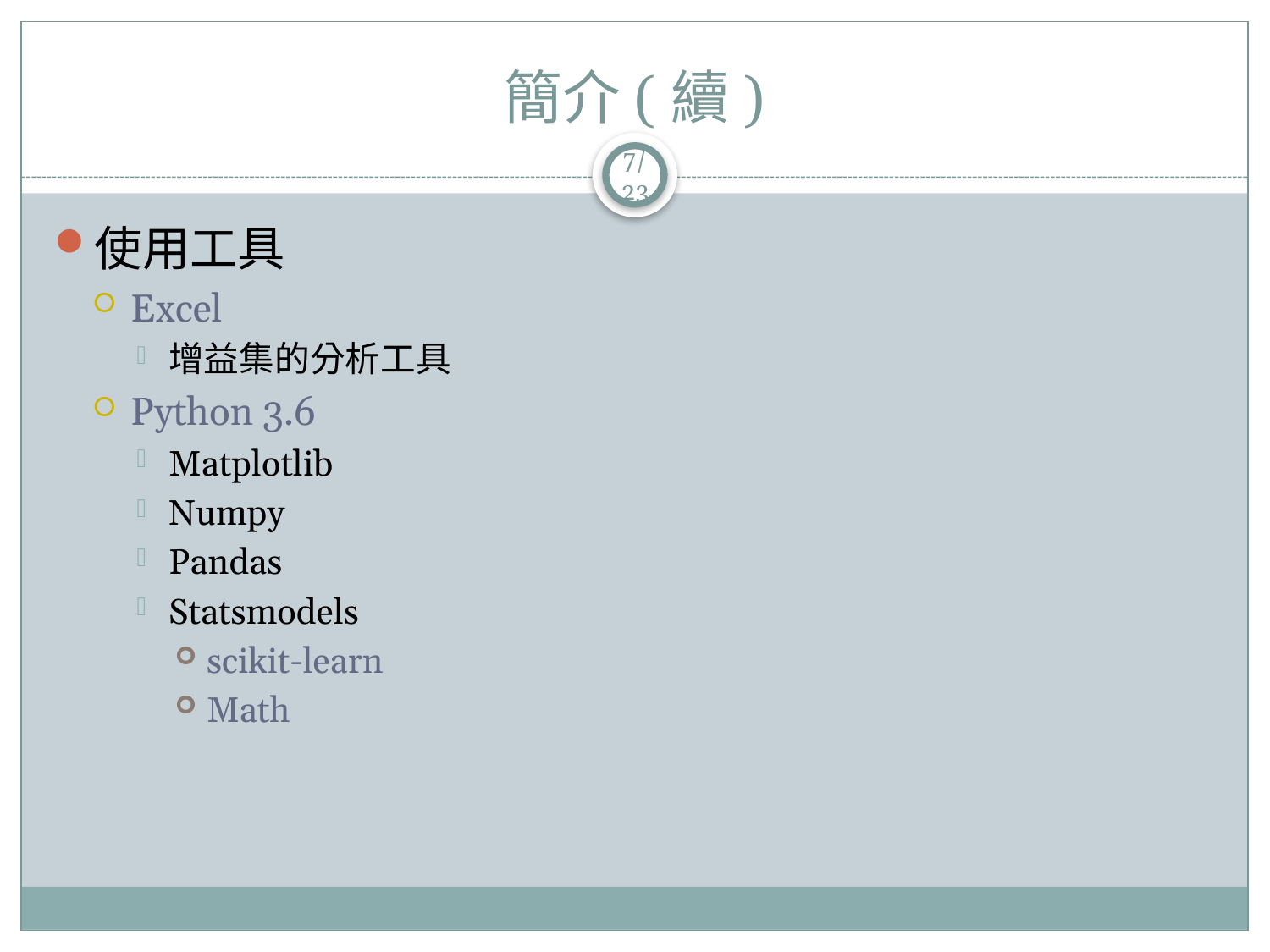

# 簡介(續)
7/ 23
使用工具
Excel
增益集的分析工具
Python 3.6
Matplotlib
Numpy
Pandas
Statsmodels
scikit-learn
Math